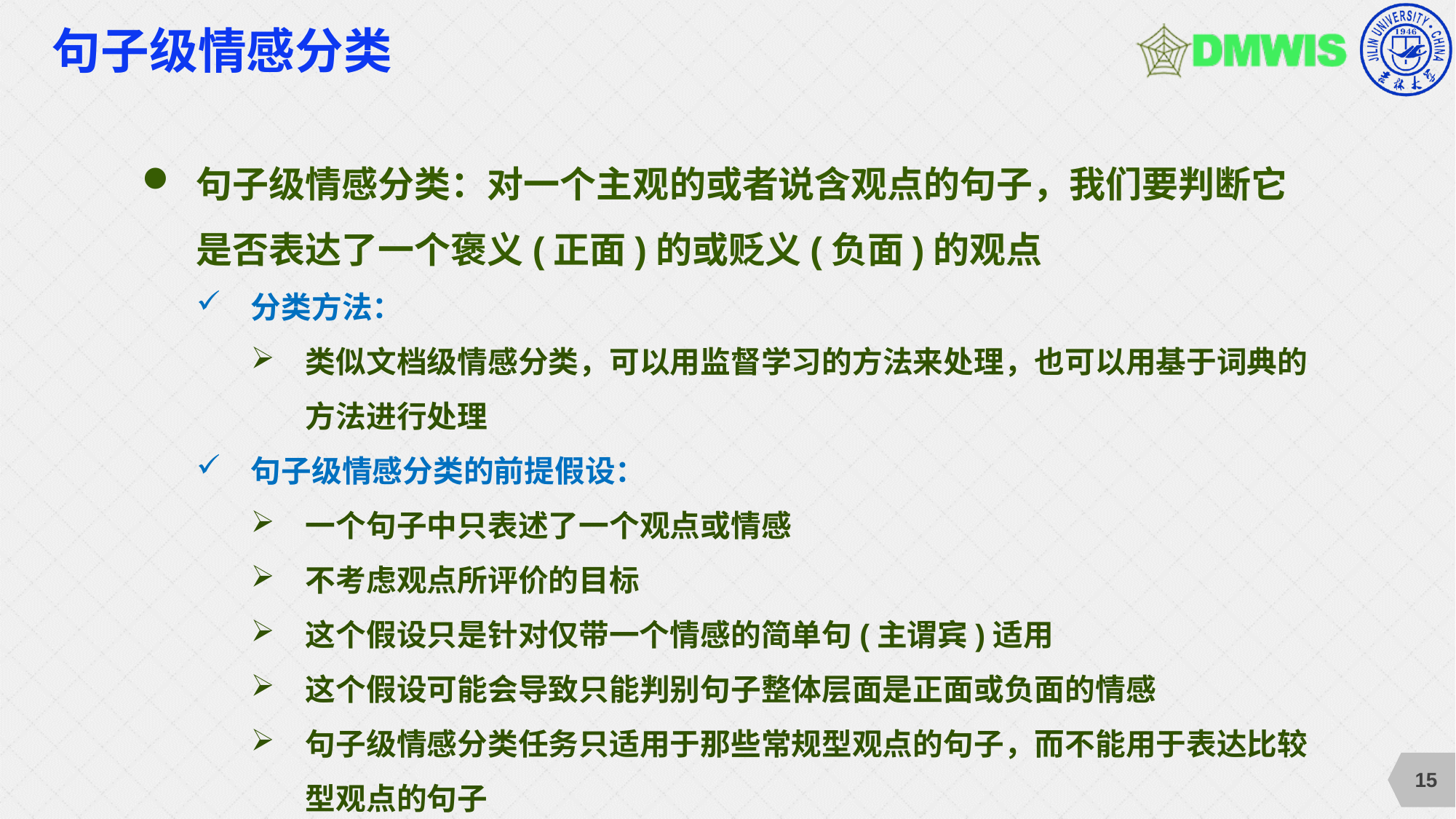

# 句子级情感分类

句子级情感分类：对一个主观的或者说含观点的句子，我们要判断它是否表达了一个褒义(正面)的或贬义(负面)的观点
分类方法：
类似文档级情感分类，可以用监督学习的方法来处理，也可以用基于词典的方法进行处理
句子级情感分类的前提假设：
一个句子中只表述了一个观点或情感
不考虑观点所评价的目标
这个假设只是针对仅带一个情感的简单句(主谓宾)适用
这个假设可能会导致只能判别句子整体层面是正面或负面的情感
句子级情感分类任务只适用于那些常规型观点的句子，而不能用于表达比较型观点的句子
15